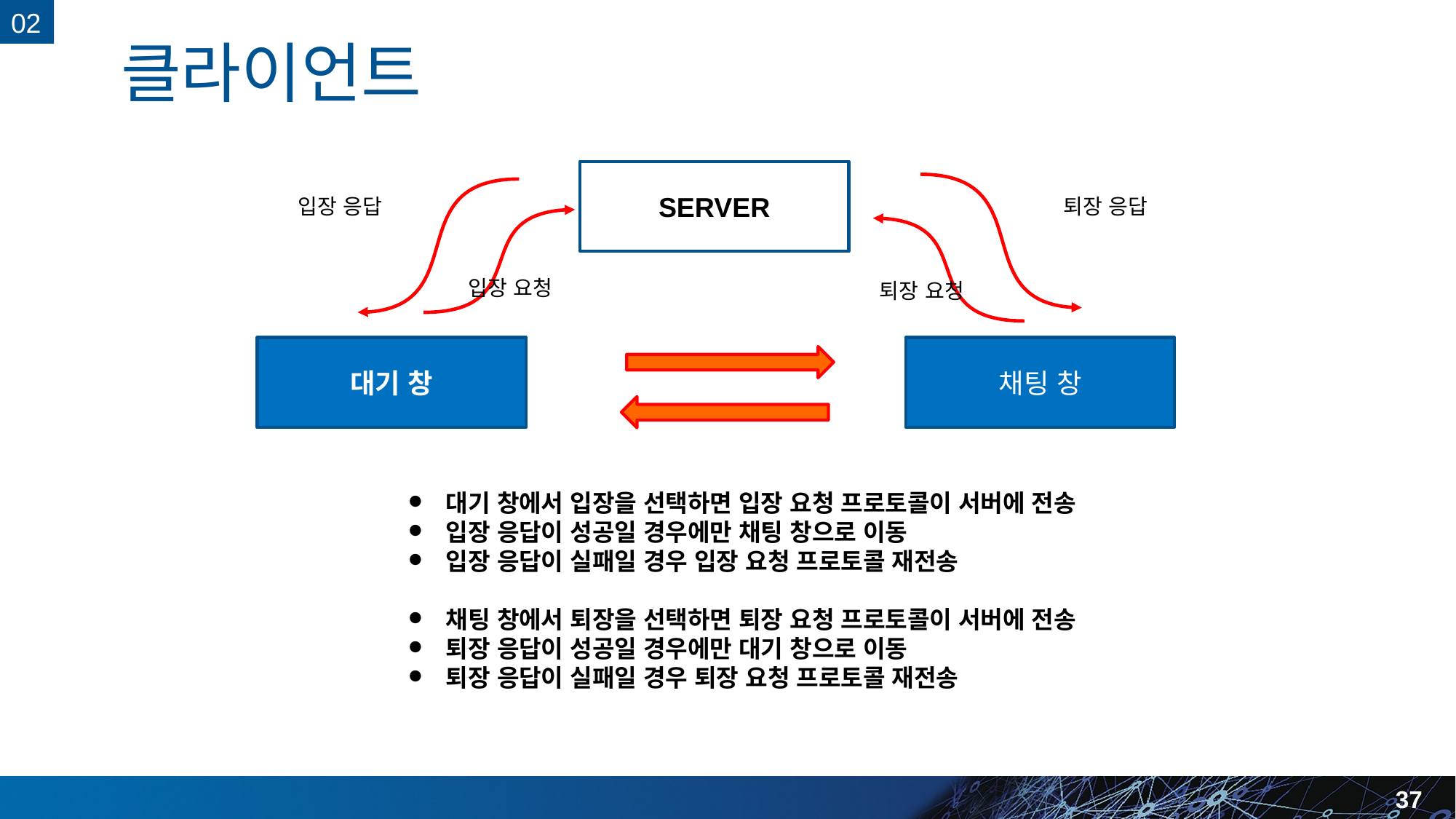

02
# 클라이언트
SERVER
입장 응답
퇴장 응답
입장 요청
퇴장 요청
대기 창
채팅 창

대기 창에서 입장을 선택하면 입장 요청 프로토콜이 서버에 전송
입장 응답이 성공일 경우에만 채팅 창으로 이동
입장 응답이 실패일 경우 입장 요청 프로토콜 재전송

채팅 창에서 퇴장을 선택하면 퇴장 요청 프로토콜이 서버에 전송
퇴장 응답이 성공일 경우에만 대기 창으로 이동
퇴장 응답이 실패일 경우 퇴장 요청 프로토콜 재전송
37